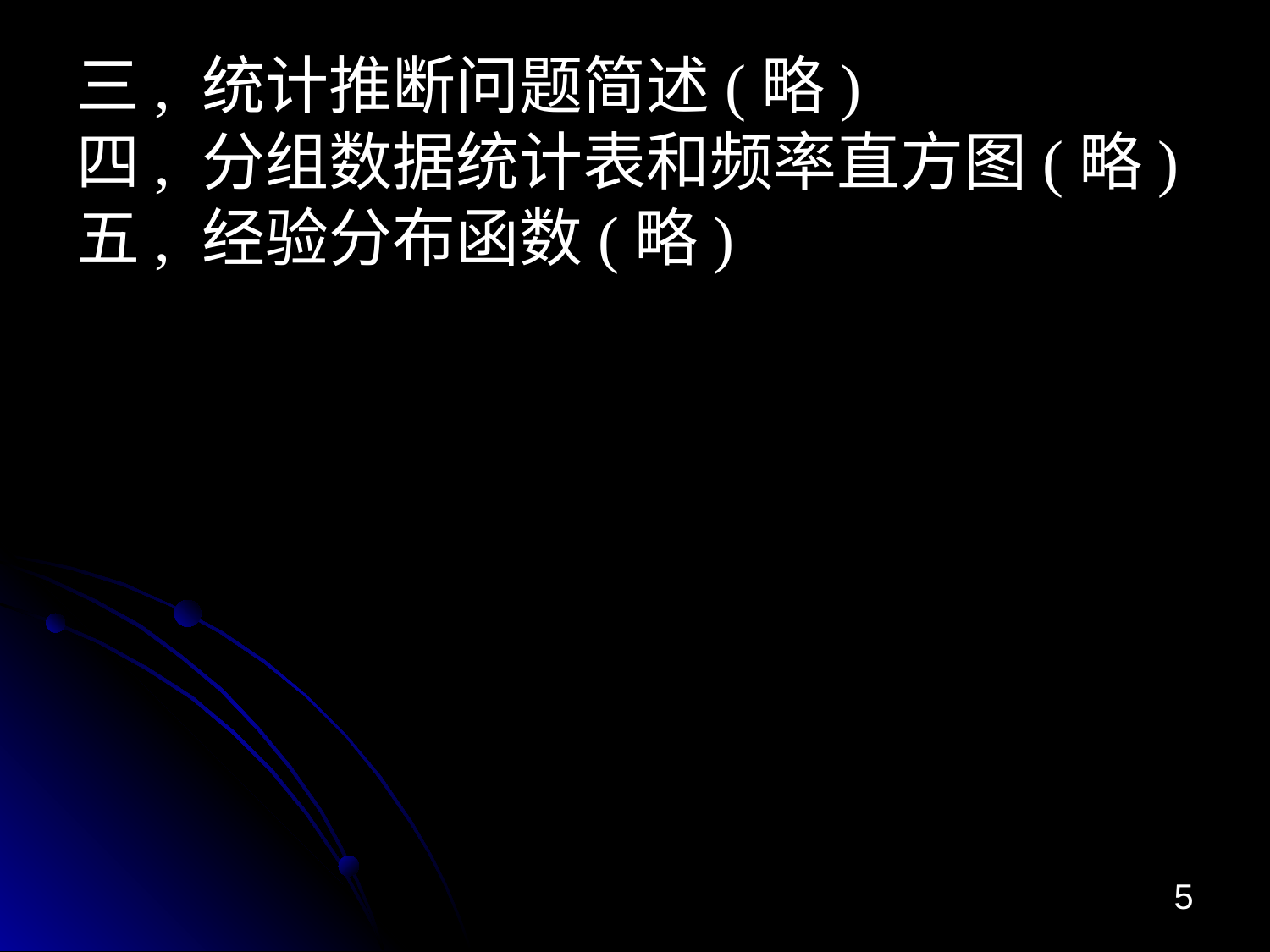

# 三, 统计推断问题简述(略) 四, 分组数据统计表和频率直方图(略) 五, 经验分布函数(略)
5